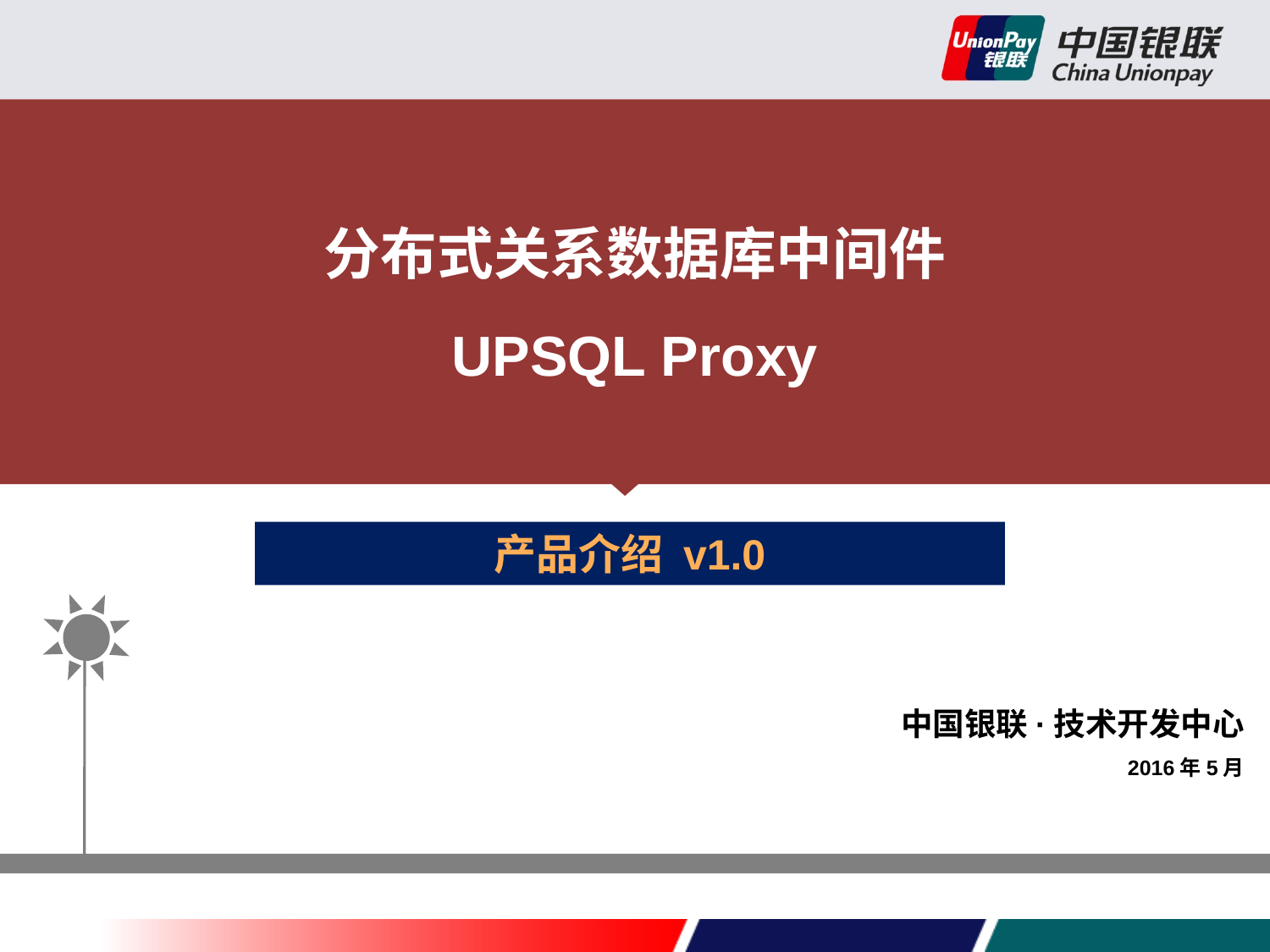

分布式关系数据库中间件
UPSQL Proxy
#

产品介绍 v1.0

中国银联·技术开发中心
2016年5月